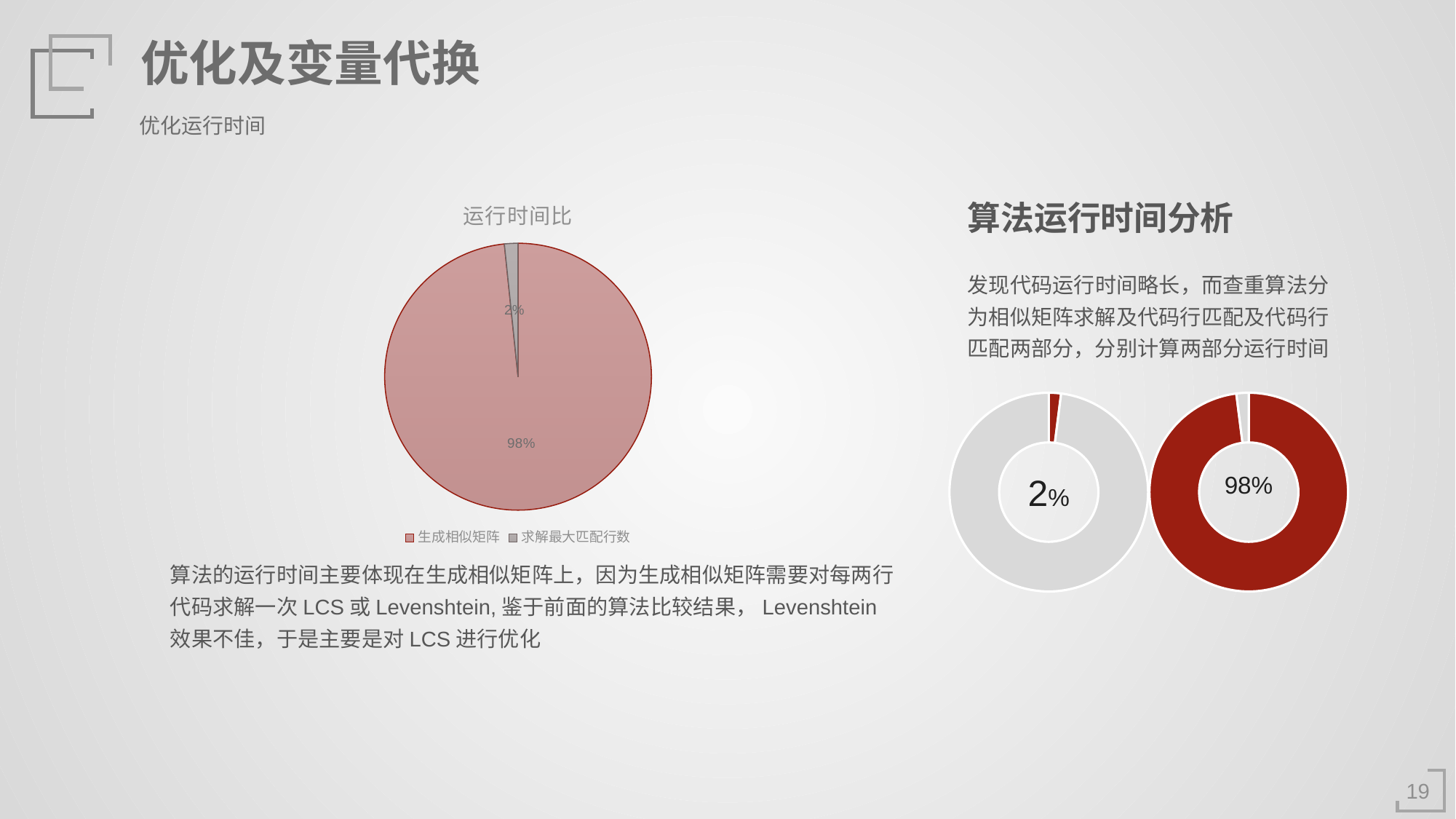

优化及变量代换
优化运行时间

### Chart: 运行时间比

| Category |  |
|---|---|
| 生成相似矩阵 | 1.8 |
| 求解最大匹配行数 | 0.03 |
算法运行时间分析
发现代码运行时间略长，而查重算法分为相似矩阵求解及代码行匹配及代码行匹配两部分，分别计算两部分运行时间

### Chart

| Category | 列2 |
|---|---|
| A | 2.0 |
| B | 98.0 |

### Chart

| Category | 列2 |
|---|---|
| A | 98.0 |
| B | 2.0 |
2%
98%
算法的运行时间主要体现在生成相似矩阵上，因为生成相似矩阵需要对每两行代码求解一次LCS或Levenshtein,鉴于前面的算法比较结果，Levenshtein效果不佳，于是主要是对LCS进行优化